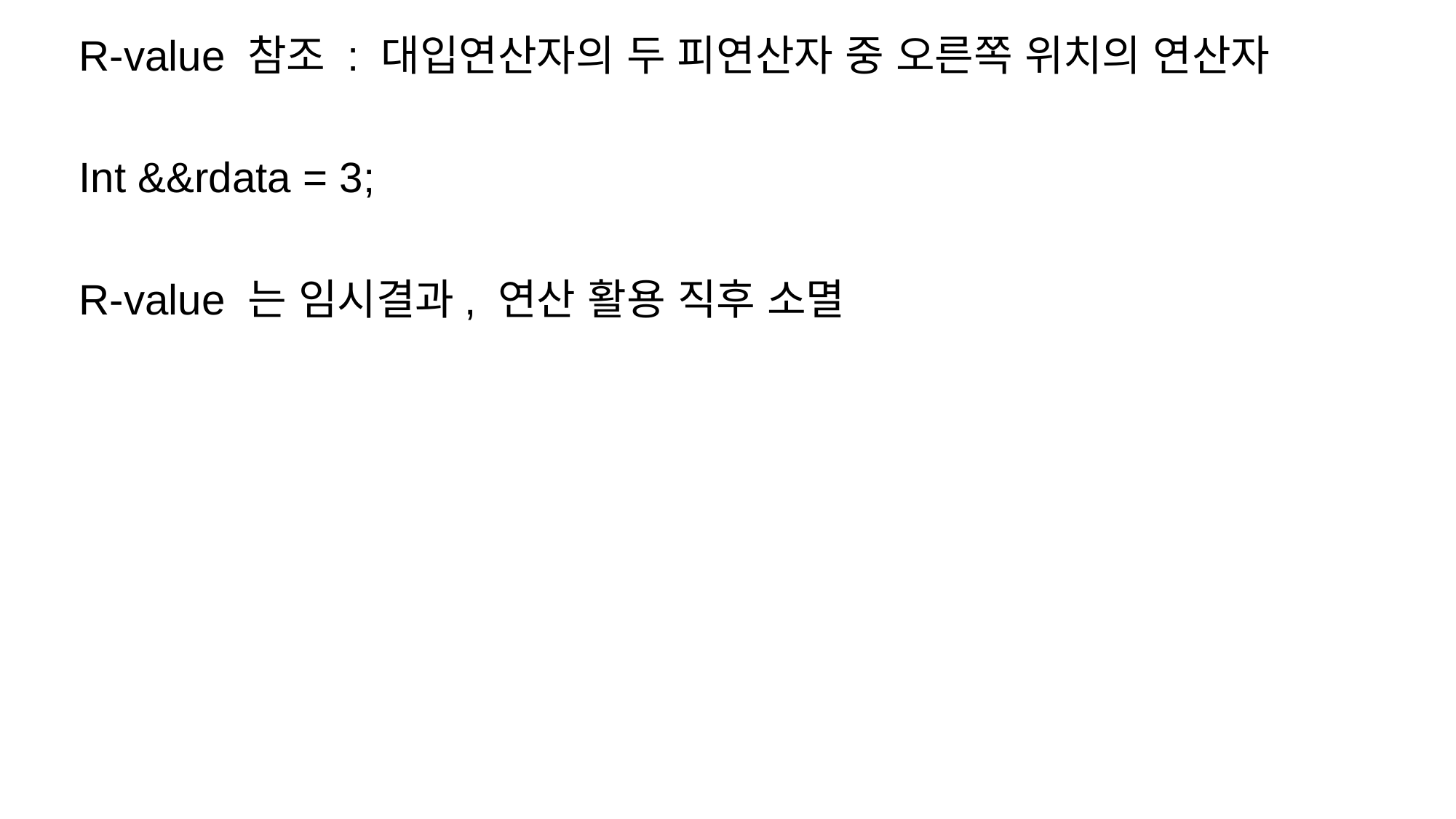

R-value 참조 : 대입연산자의 두 피연산자 중 오른쪽 위치의 연산자

Int &&rdata = 3;

R-value 는 임시결과, 연산 활용 직후 소멸